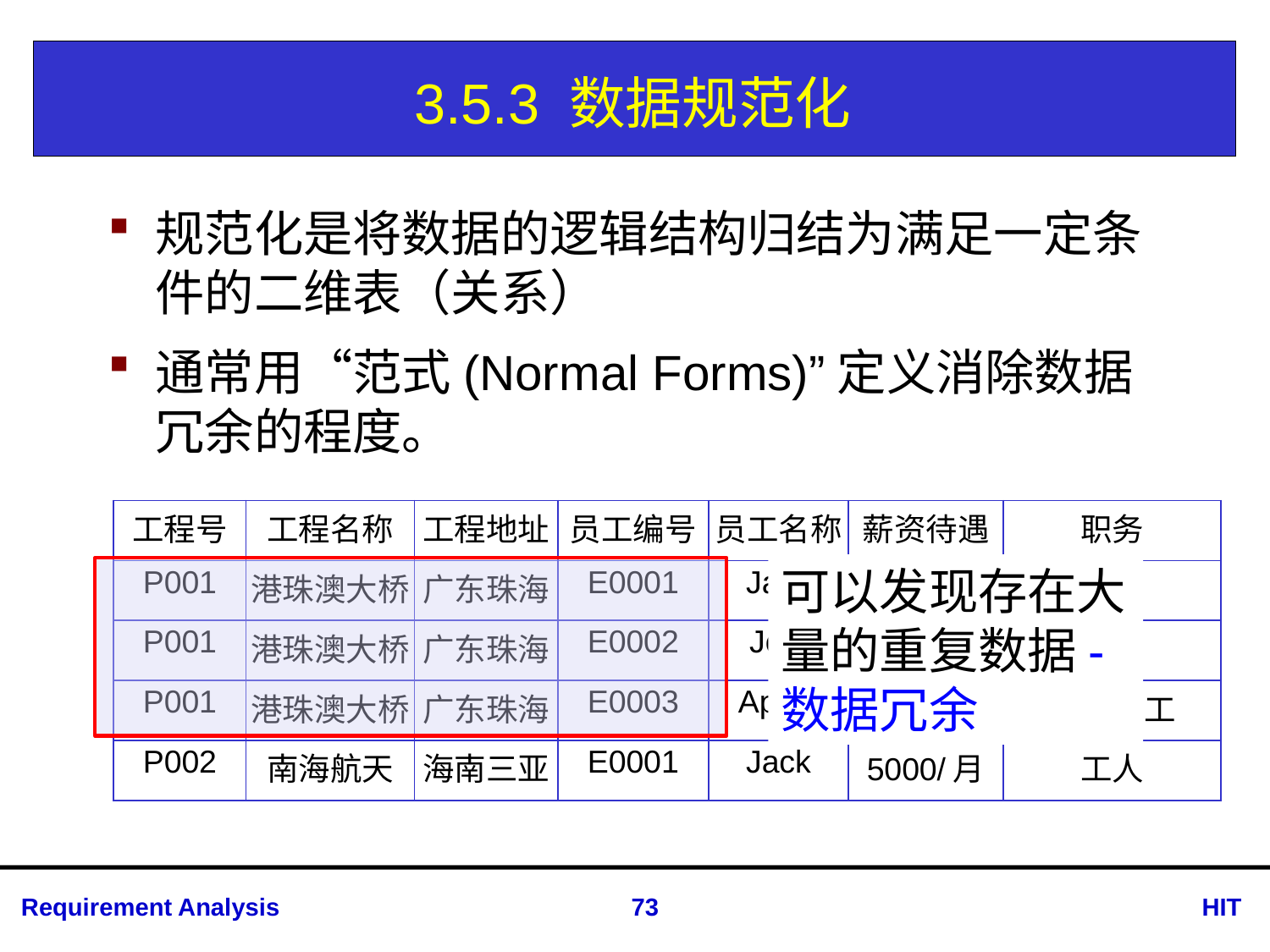

# 3.5.3 数据规范化
规范化是将数据的逻辑结构归结为满足一定条件的二维表（关系）
通常用“范式(Normal Forms)”定义消除数据冗余的程度。
| 工程号 | 工程名称 | 工程地址 | 员工编号 | 员工名称 | 薪资待遇 | 职务 |
| --- | --- | --- | --- | --- | --- | --- |
| P001 | 港珠澳大桥 | 广东珠海 | E0001 | Jack | 6000/月 | 工人 |
| P001 | 港珠澳大桥 | 广东珠海 | E0002 | Join | 7800/月 | 工人 |
| P001 | 港珠澳大桥 | 广东珠海 | E0003 | Apple | 8000/月 | 高级技工 |
| P002 | 南海航天 | 海南三亚 | E0001 | Jack | 5000/月 | 工人 |
可以发现存在大量的重复数据-数据冗余